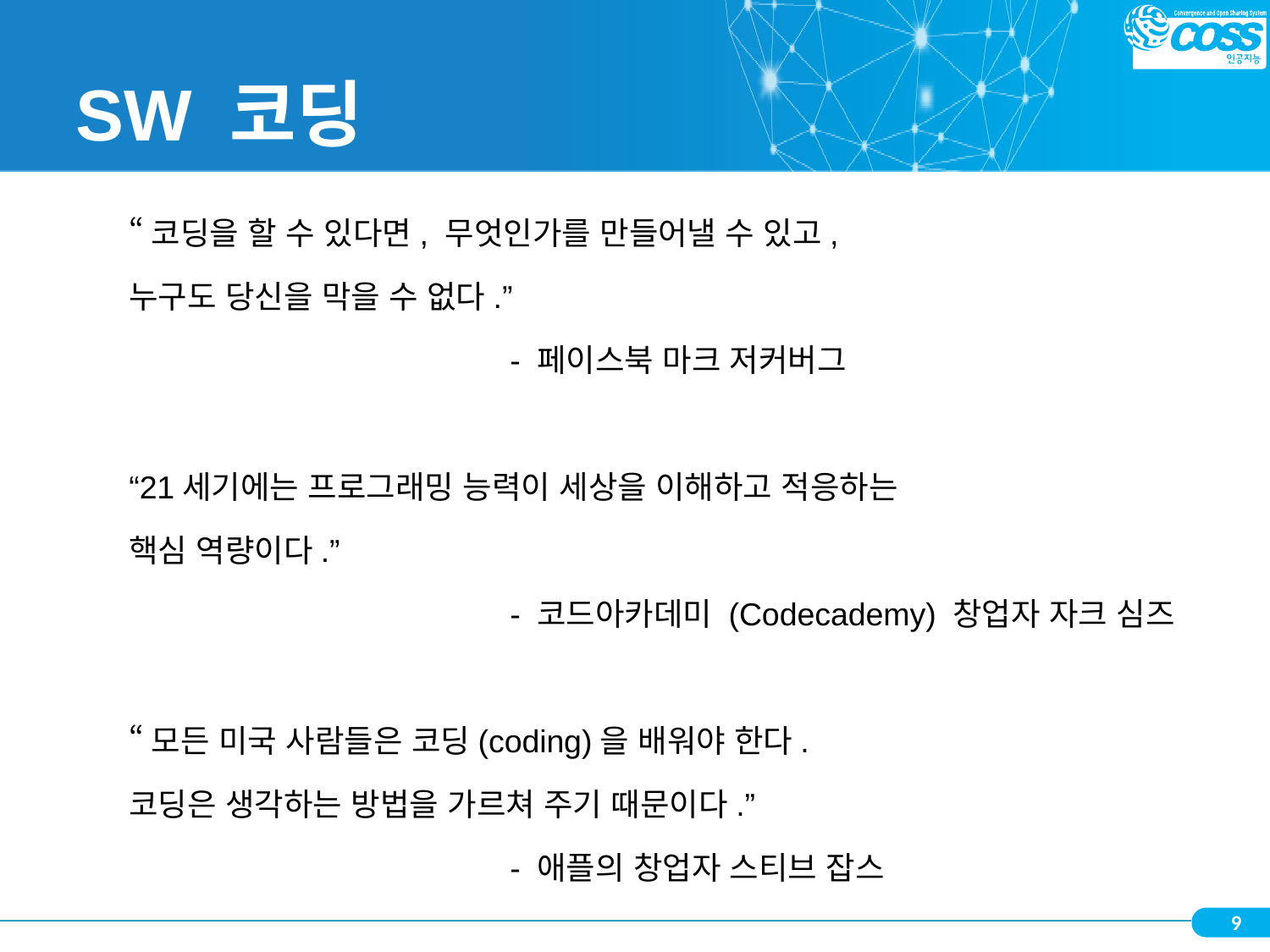

# SW 코딩
“코딩을 할 수 있다면, 무엇인가를 만들어낼 수 있고,
누구도 당신을 막을 수 없다.”
			- 페이스북 마크 저커버그

“21세기에는 프로그래밍 능력이 세상을 이해하고 적응하는
핵심 역량이다.”
			- 코드아카데미 (Codecademy) 창업자 자크 심즈

“모든 미국 사람들은 코딩(coding)을 배워야 한다.
코딩은 생각하는 방법을 가르쳐 주기 때문이다.”
                      		- 애플의 창업자 스티브 잡스